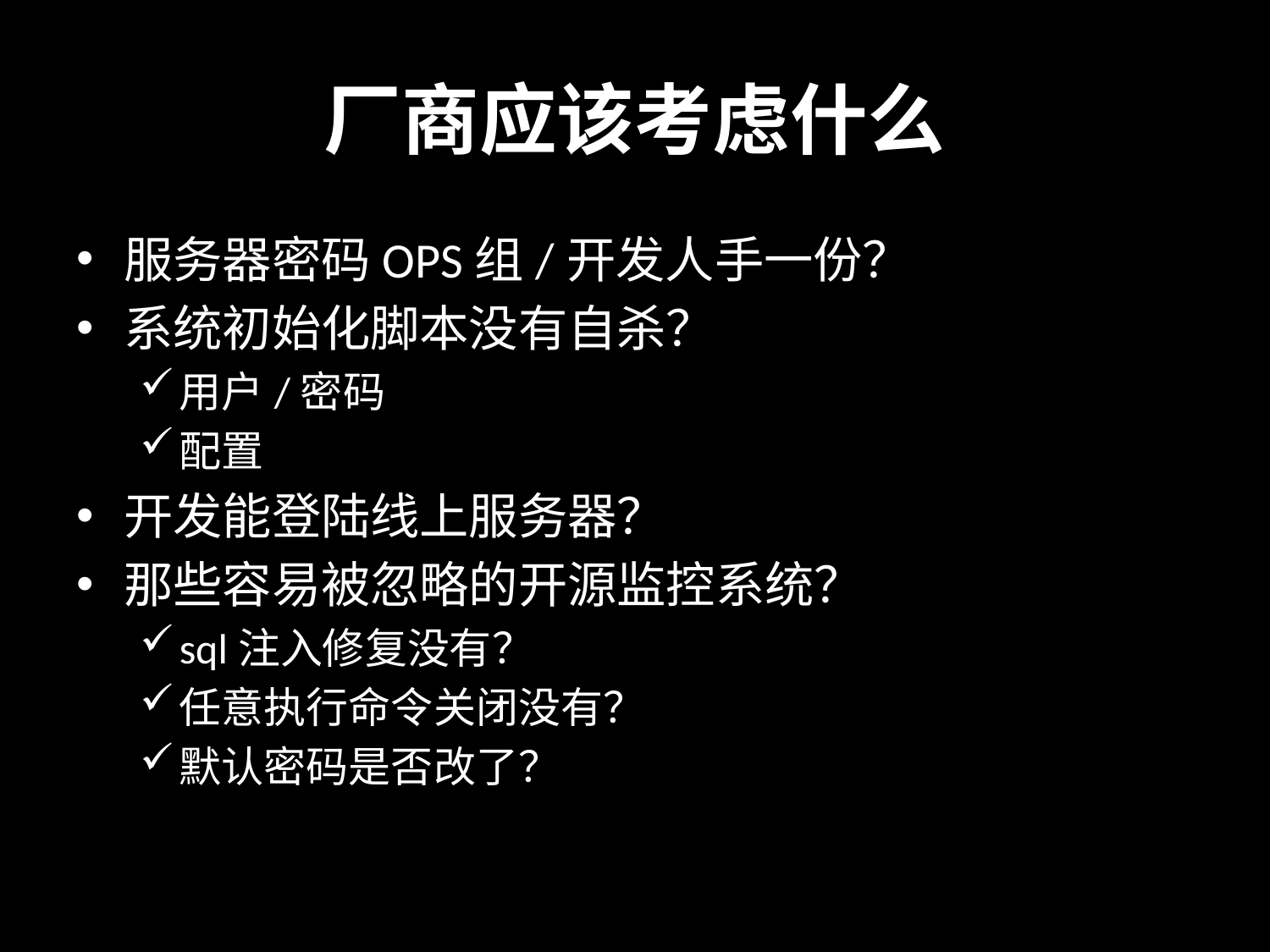

# 厂商应该考虑什么
服务器密码OPS组/开发人手一份？
系统初始化脚本没有自杀？
用户/密码
配置
开发能登陆线上服务器？
那些容易被忽略的开源监控系统？
sql注入修复没有？
任意执行命令关闭没有？
默认密码是否改了？